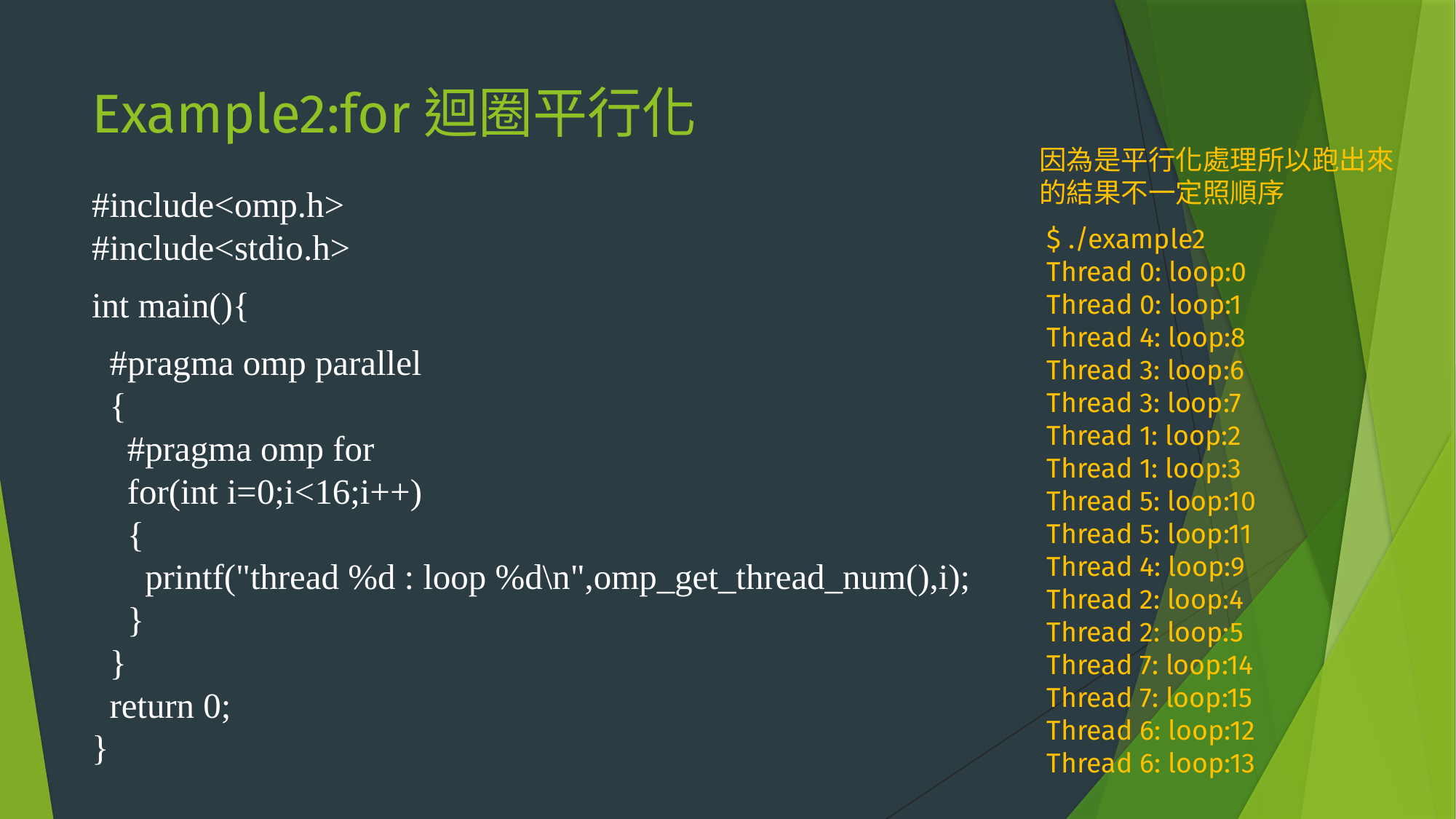

# Example2:for迴圈平行化
因為是平行化處理所以跑出來的結果不一定照順序​
#include<omp.h>
#include<stdio.h>
int main(){
  #pragma omp parallel
  {
    #pragma omp for
    for(int i=0;i<16;i++)
    {
      printf("thread %d : loop %d\n",omp_get_thread_num(),i);
    }
  }
  return 0;
}
$ ./example2
Thread 0: loop:0
Thread 0: loop:1
Thread 4: loop:8
Thread 3: loop:6
Thread 3: loop:7
Thread 1: loop:2
Thread 1: loop:3
Thread 5: loop:10
Thread 5: loop:11
Thread 4: loop:9
Thread 2: loop:4
Thread 2: loop:5
Thread 7: loop:14
Thread 7: loop:15
Thread 6: loop:12
Thread 6: loop:13